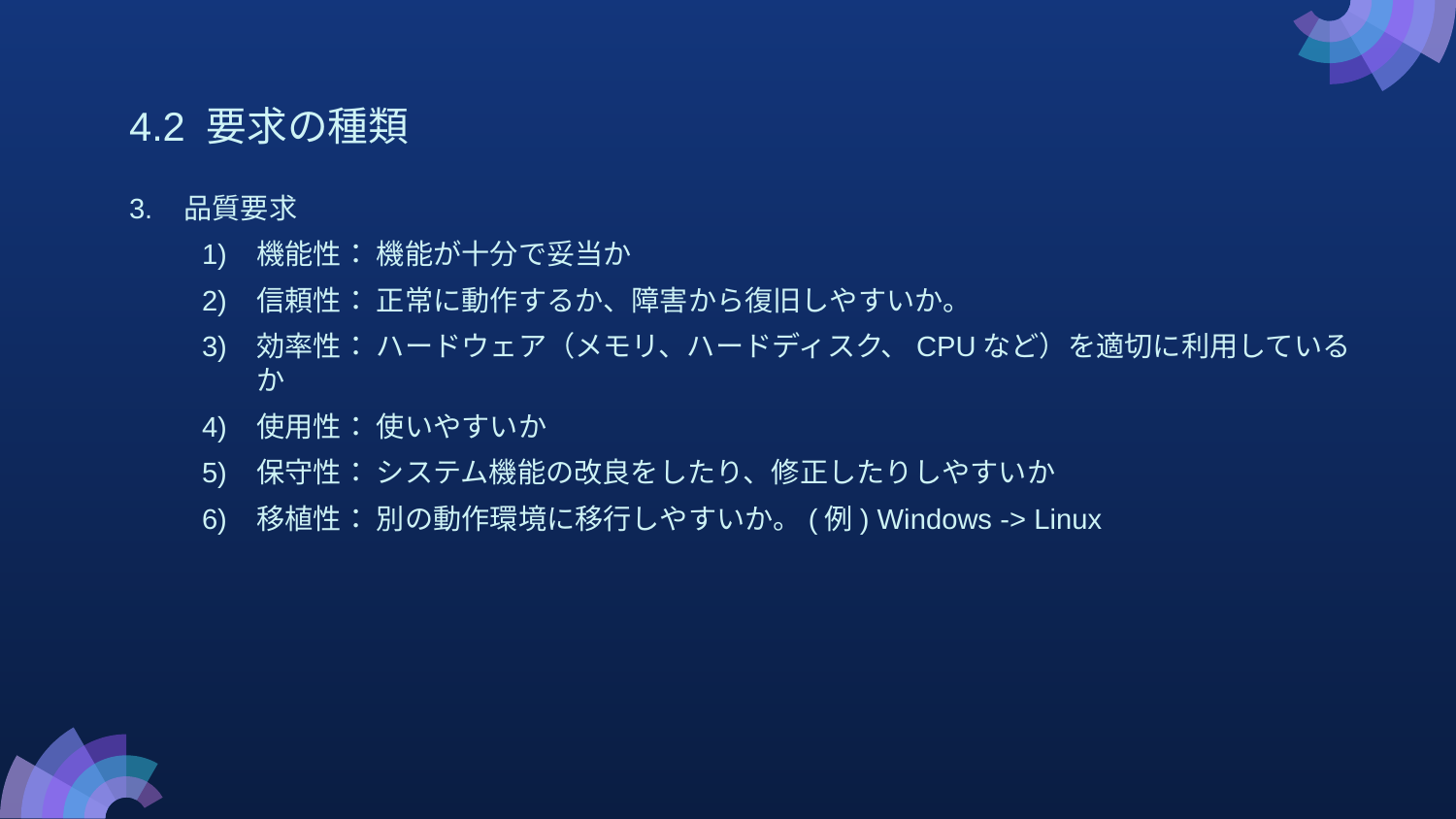

# 4.2 要求の種類
品質要求
機能性： 機能が十分で妥当か
信頼性： 正常に動作するか、障害から復旧しやすいか。
効率性： ハードウェア（メモリ、ハードディスク、CPUなど）を適切に利用しているか
使用性： 使いやすいか
保守性： システム機能の改良をしたり、修正したりしやすいか
移植性： 別の動作環境に移行しやすいか。(例) Windows -> Linux